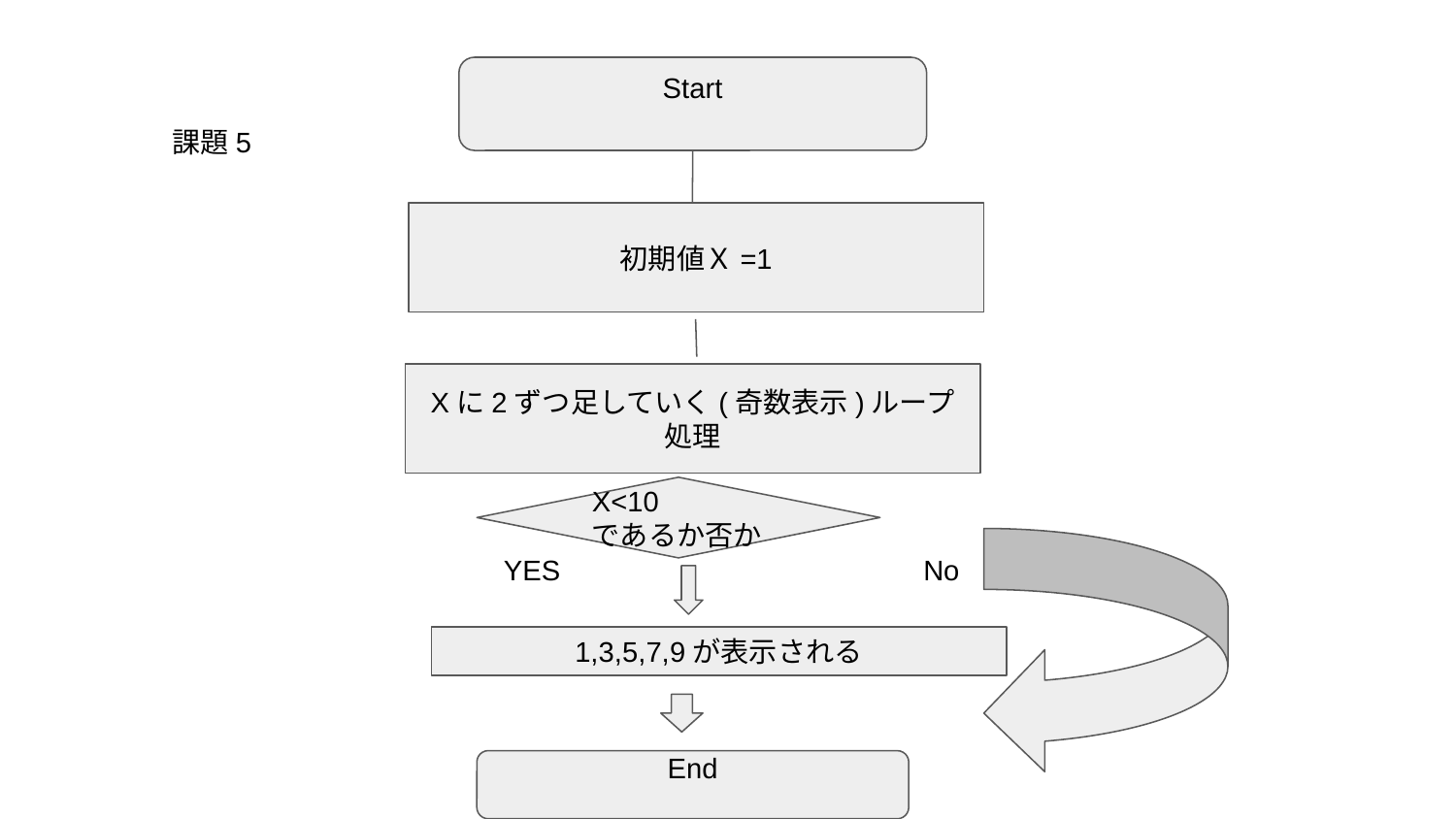

Start

課題5

初期値Ｘ=1
Xに2ずつ足していく(奇数表示)ループ処理
X<10	であるか否か

YES
No

1,3,5,7,9が表示される

End